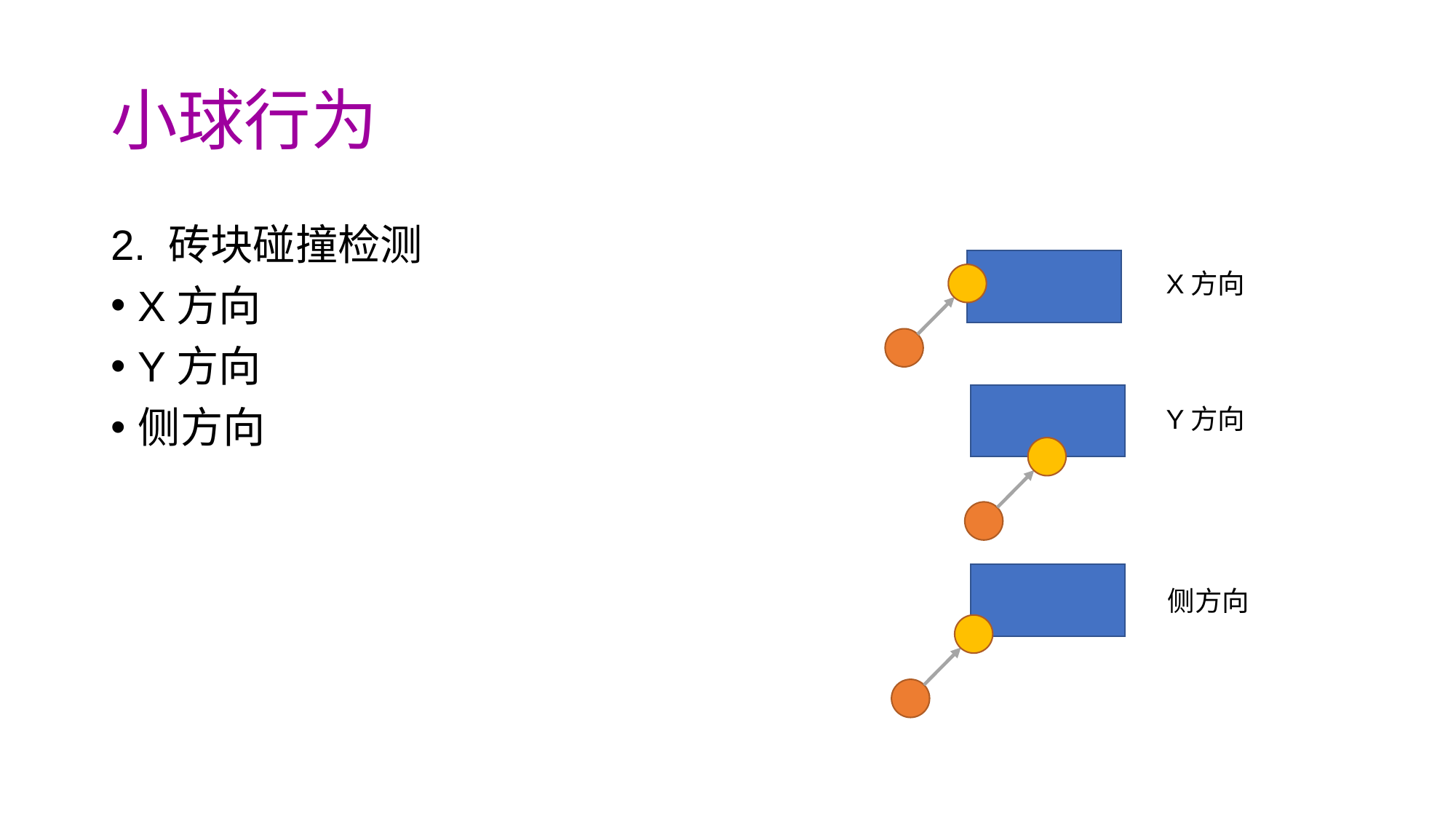

# 小球行为
2. 砖块碰撞检测
X方向
Y方向
侧方向

X方向

Y方向

侧方向